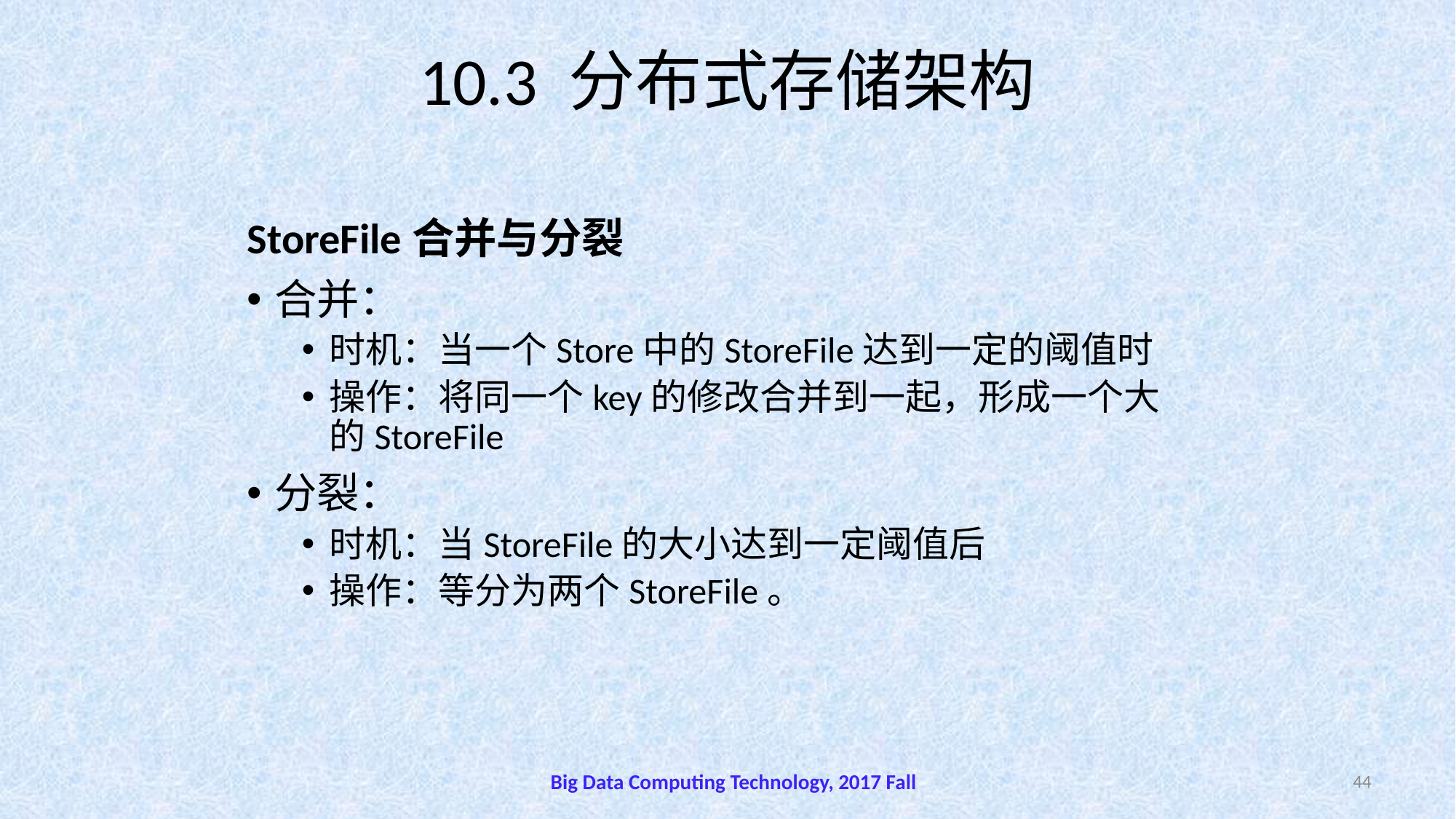

# 10.3 分布式存储架构
StoreFile合并与分裂
合并：
时机：当一个Store中的StoreFile达到一定的阈值时
操作：将同一个key的修改合并到一起，形成一个大的StoreFile
分裂：
时机：当StoreFile的大小达到一定阈值后
操作：等分为两个StoreFile。
Big Data Computing Technology, 2017 Fall
44